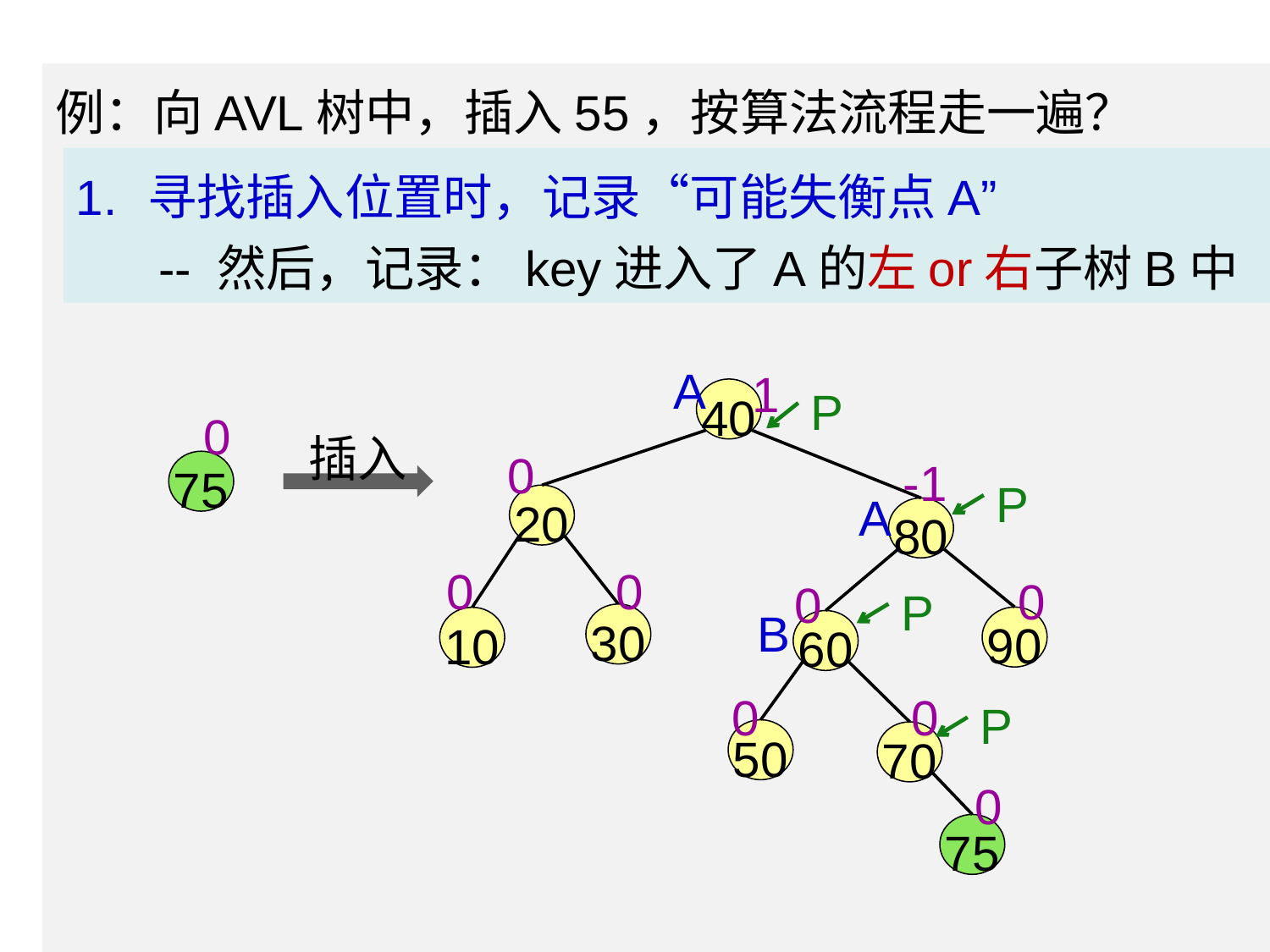

例：向AVL树中，插入55，按算法流程走一遍？
寻找插入位置时，记录“可能失衡点A”
      -- 然后，记录：key进入了A的左or右子树B中
A
1
P
40
0
插入
0
-1
75
P

A
20
80
0
0
0
0
P
B
30
90
10
60
0
0
P
50
70
0
75